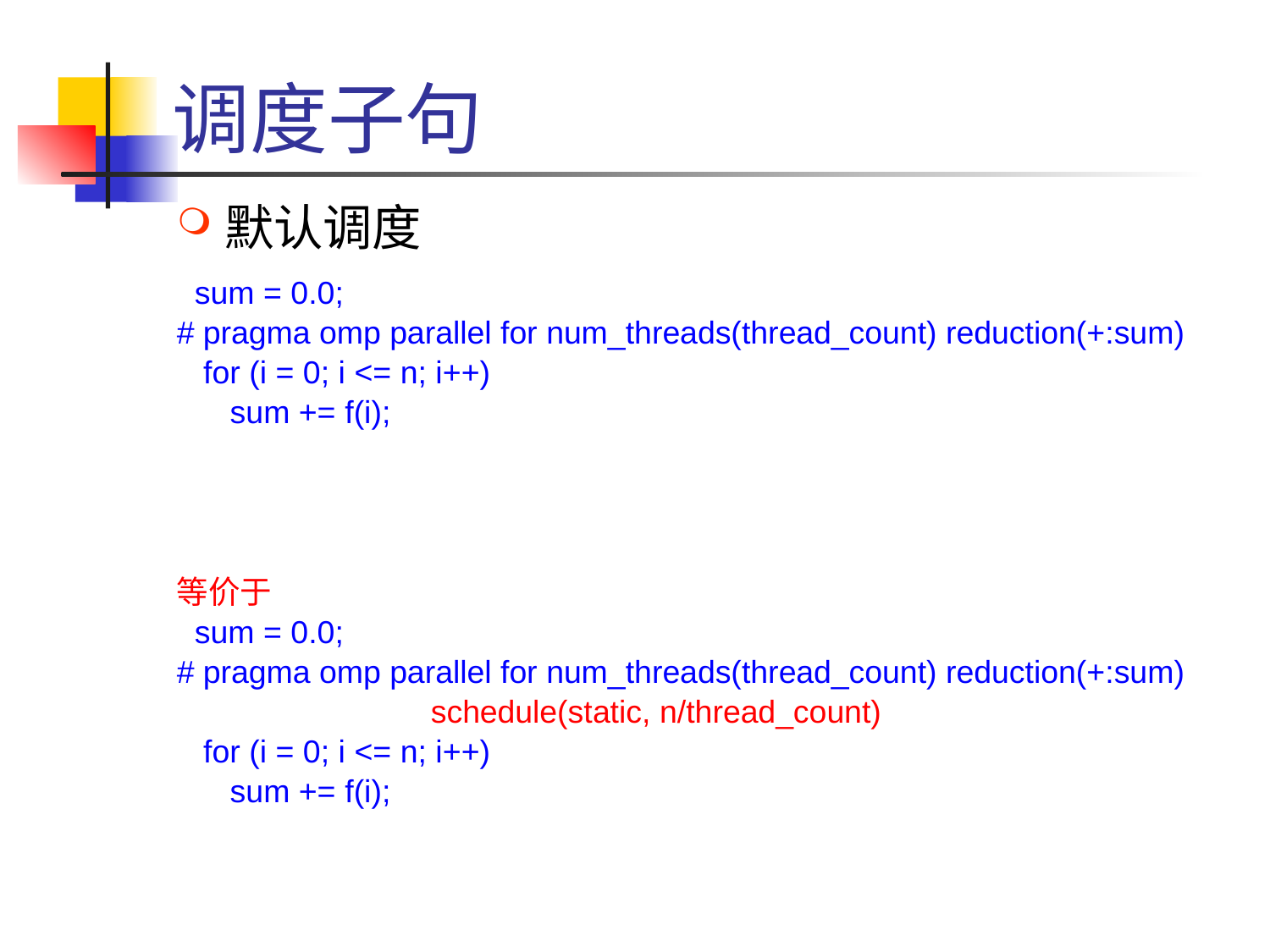

# 调度子句
默认调度
  sum = 0.0;
# pragma omp parallel for num_threads(thread_count) reduction(+:sum)
   for (i = 0; i <= n; i++)
      sum += f(i);
等价于
  sum = 0.0;
# pragma omp parallel for num_threads(thread_count) reduction(+:sum)
		schedule(static, n/thread_count)
   for (i = 0; i <= n; i++)
      sum += f(i);